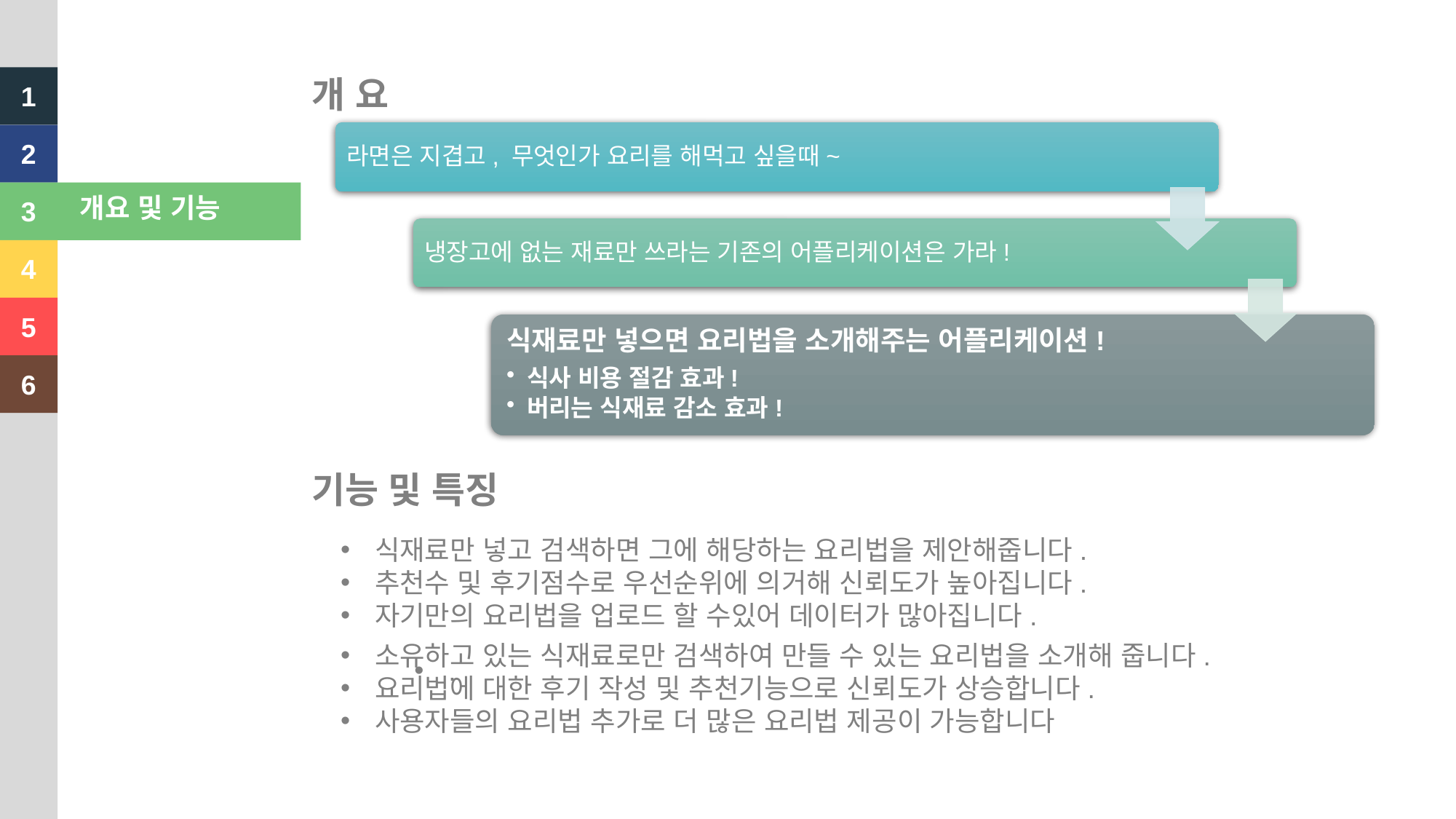

개 요

1
라면은 지겹고, 무엇인가 요리를 해먹고 싶을때~
냉장고에 없는 재료만 쓰라는 기존의 어플리케이션은 가라!
식재료만 넣으면 요리법을 소개해주는 어플리케이션!
식사 비용 절감 효과!
버리는 식재료 감소 효과!

2

개요 및 기능
3

4

5

6
기능 및 특징
식재료만 넣고 검색하면 그에 해당하는 요리법을 제안해줍니다.
추천수 및 후기점수로 우선순위에 의거해 신뢰도가 높아집니다.
자기만의 요리법을 업로드 할 수있어 데이터가 많아집니다.

소유하고 있는 식재료로만 검색하여 만들 수 있는 요리법을 소개해 줍니다.
요리법에 대한 후기 작성 및 추천기능으로 신뢰도가 상승합니다.
사용자들의 요리법 추가로 더 많은 요리법 제공이 가능합니다
.